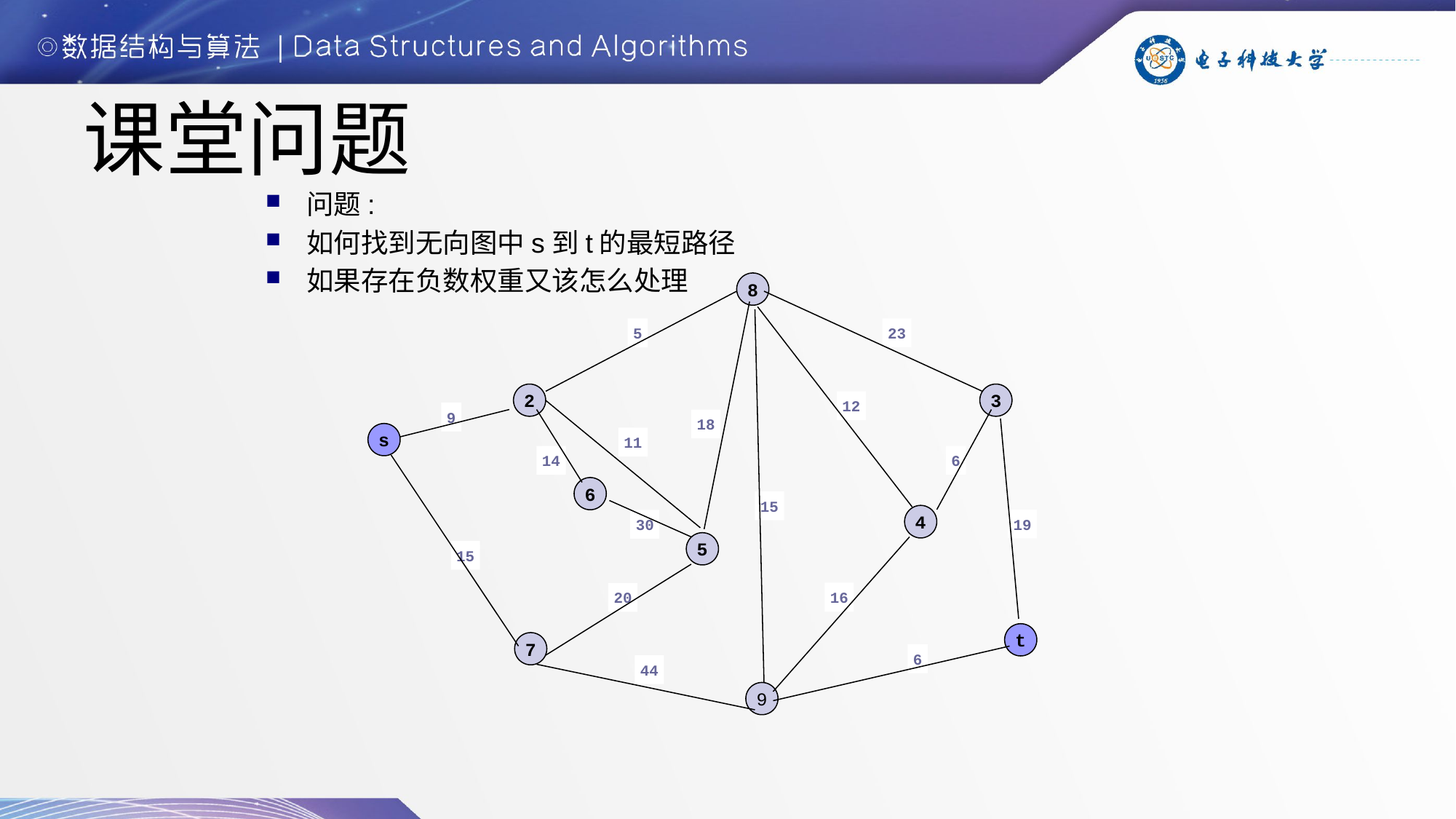

# 课堂问题
问题:
如何找到无向图中s到t的最短路径
如果存在负数权重又该怎么处理
8

5
23
2
3
12

9

18

s
11
14
6

6
15

4
19
30
5

15

16
20
t
7
6

44

9